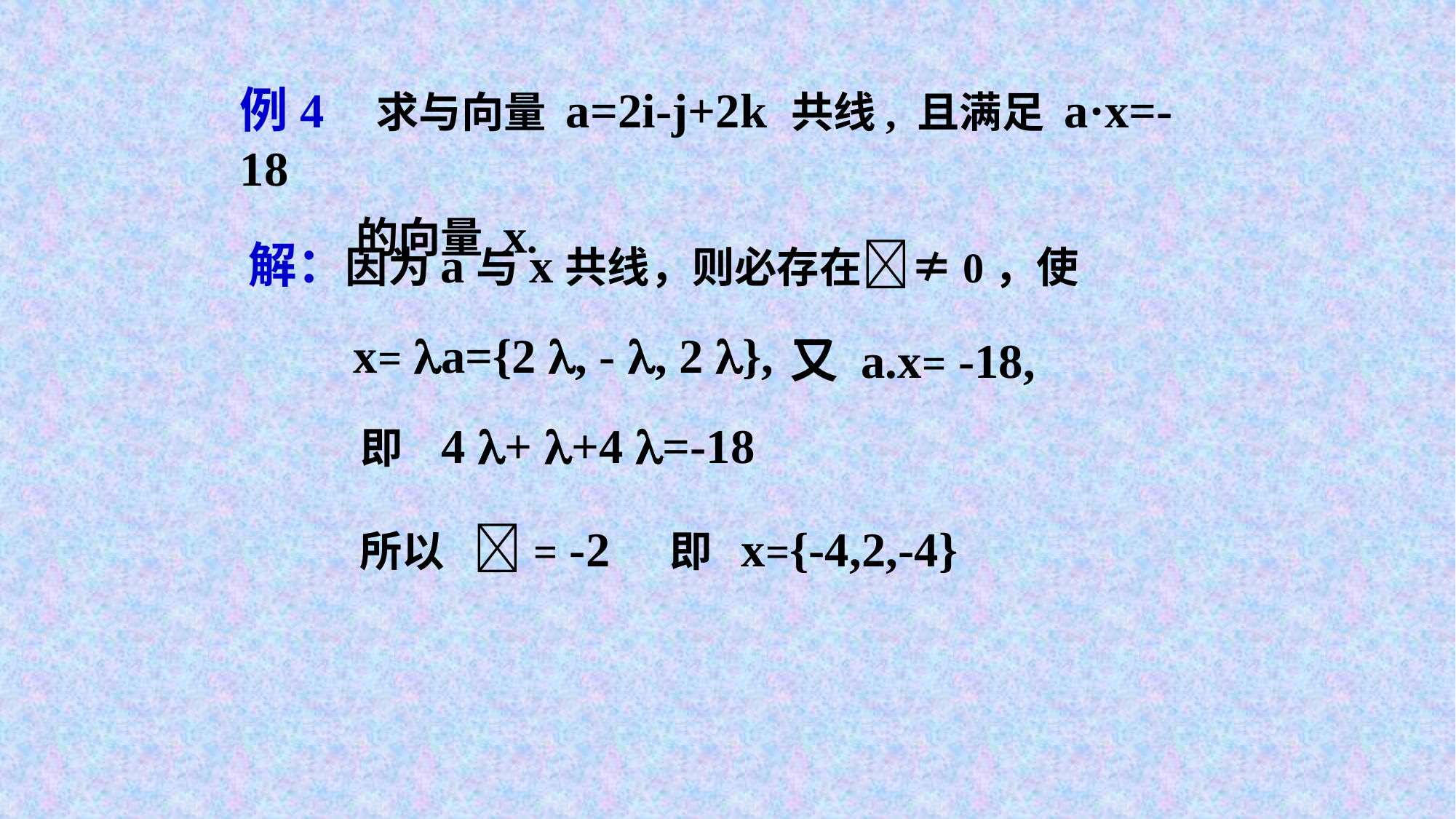

例4    求与向量 a=2i-j+2k 共线, 且满足 a·x=-18
           的向量 x.
解：因为a与x共线，则必存在λ≠0，使
 x= λa={2 λ, - λ, 2 λ},
又 a.x= -18,
即   4 λ+ λ+4 λ=-18
所以   λ= -2
即  x={-4,2,-4}